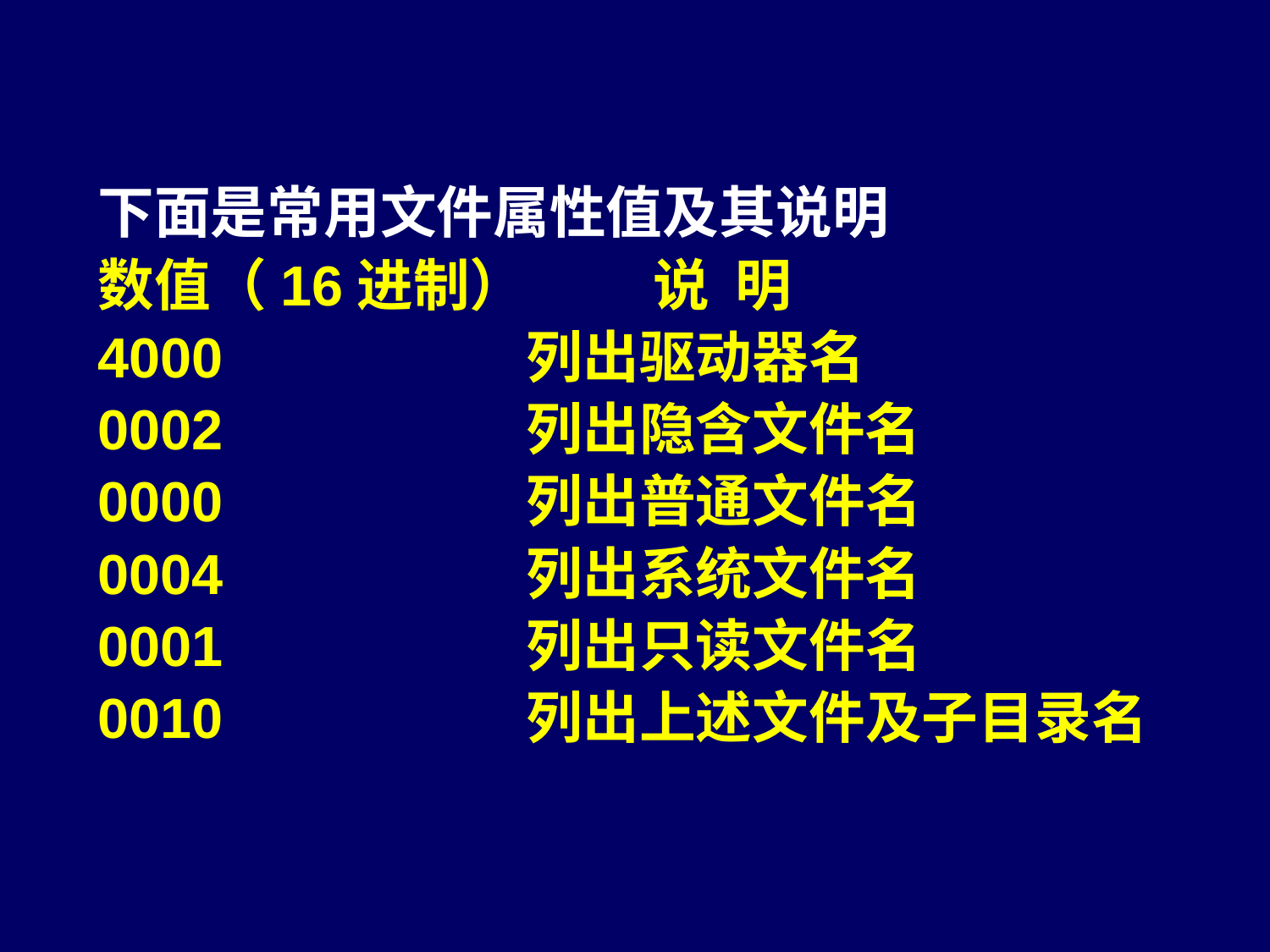

下面是常用文件属性值及其说明
数值（16进制）	说  明
4000			列出驱动器名
0002			列出隐含文件名
0000			列出普通文件名
0004			列出系统文件名
0001			列出只读文件名
0010			列出上述文件及子目录名